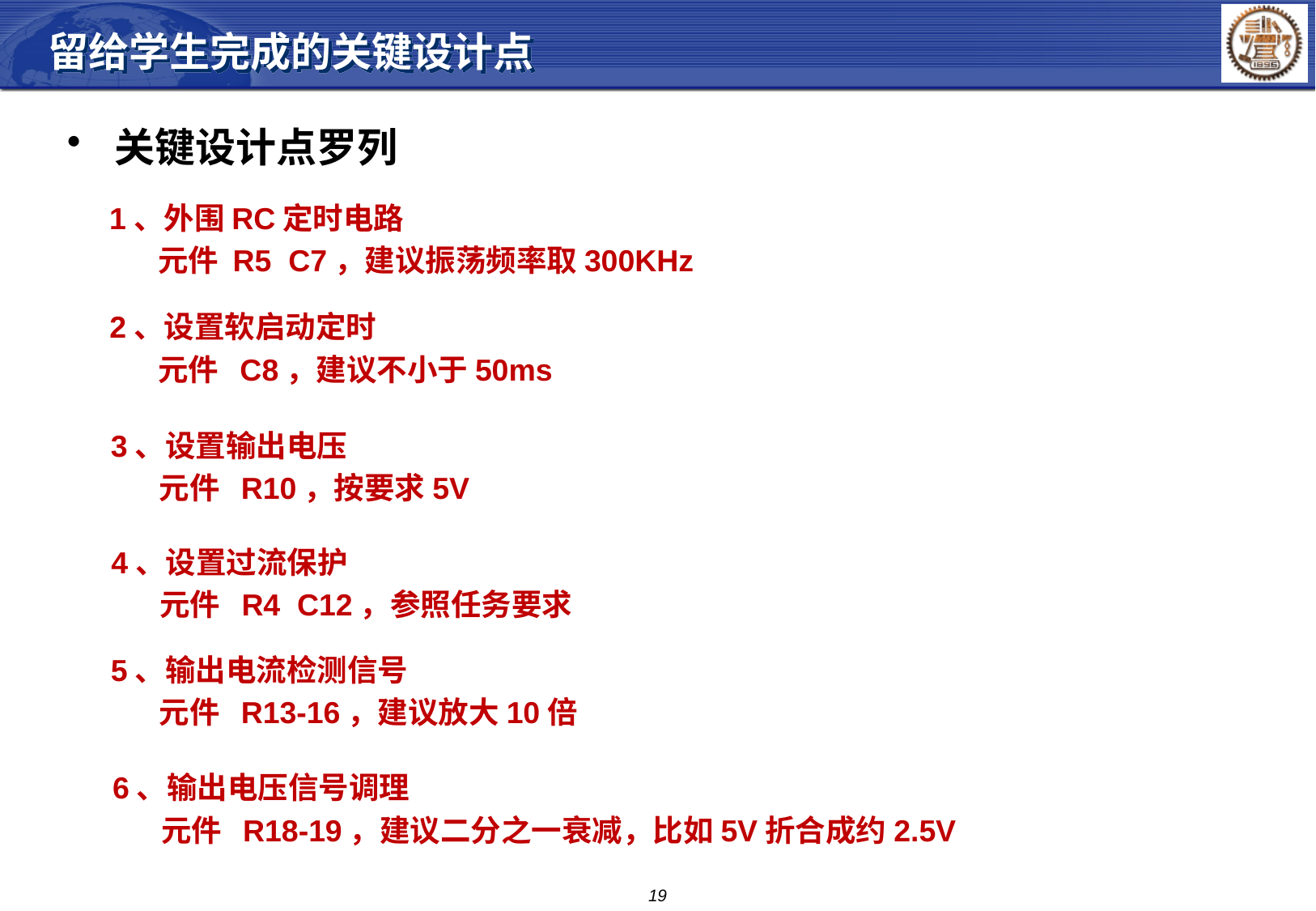

留给学生完成的关键设计点
 关键设计点罗列
1、外围RC定时电路
      元件 R5  C7，建议振荡频率取300KHz
2、设置软启动定时
      元件  C8，建议不小于50ms
3、设置输出电压
      元件  R10，按要求5V
4、设置过流保护
      元件  R4  C12，参照任务要求
5、输出电流检测信号
      元件  R13-16，建议放大10倍
6、输出电压信号调理
      元件  R18-19，建议二分之一衰减，比如5V折合成约2.5V
19